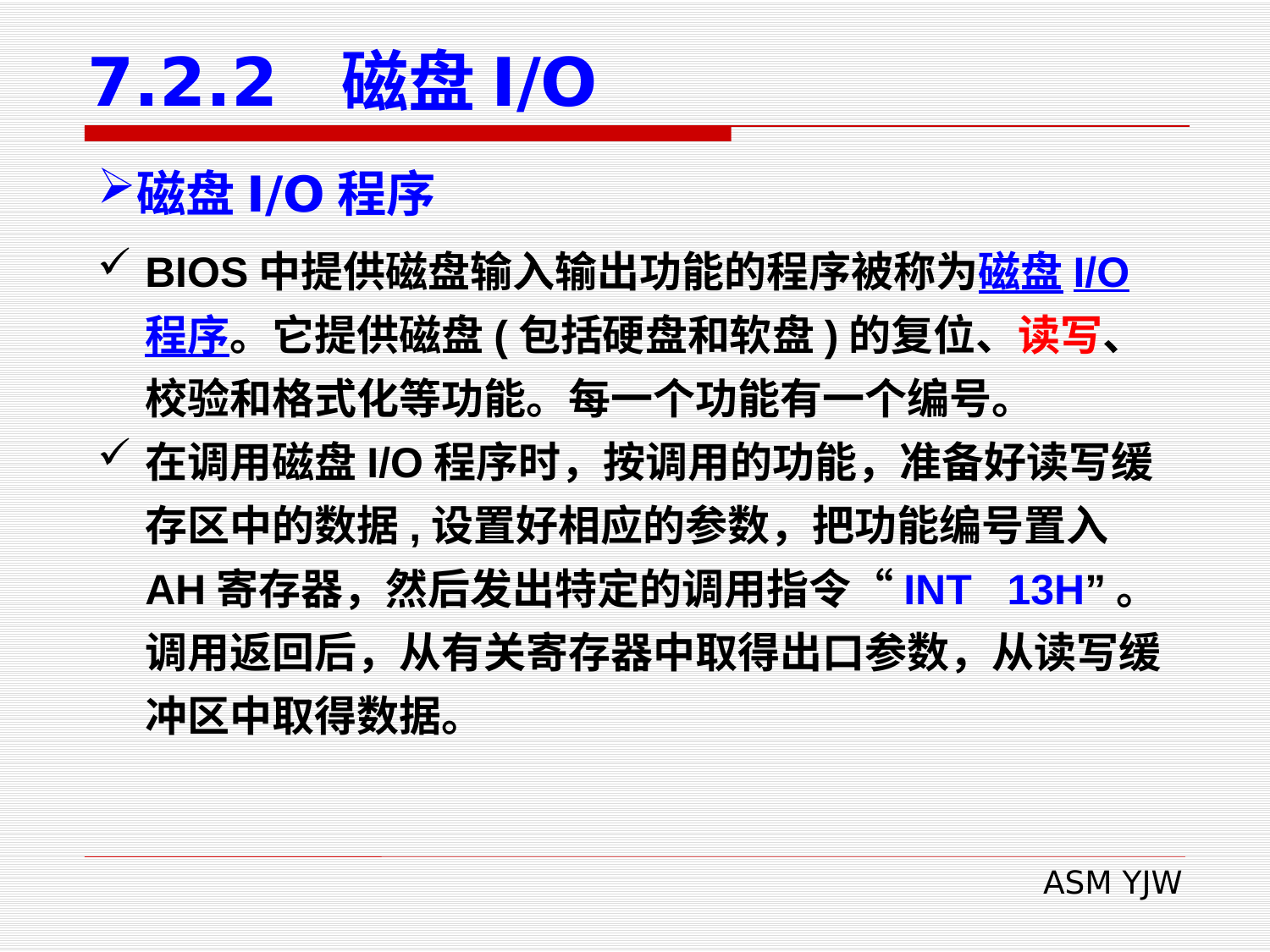

# 7.2.2  磁盘I/O
磁盘I/O程序
BIOS中提供磁盘输入输出功能的程序被称为磁盘I/O程序。它提供磁盘(包括硬盘和软盘)的复位、读写、校验和格式化等功能。每一个功能有一个编号。
在调用磁盘I/O程序时，按调用的功能，准备好读写缓存区中的数据,设置好相应的参数，把功能编号置入AH寄存器，然后发出特定的调用指令“INT   13H”。调用返回后，从有关寄存器中取得出口参数，从读写缓冲区中取得数据。